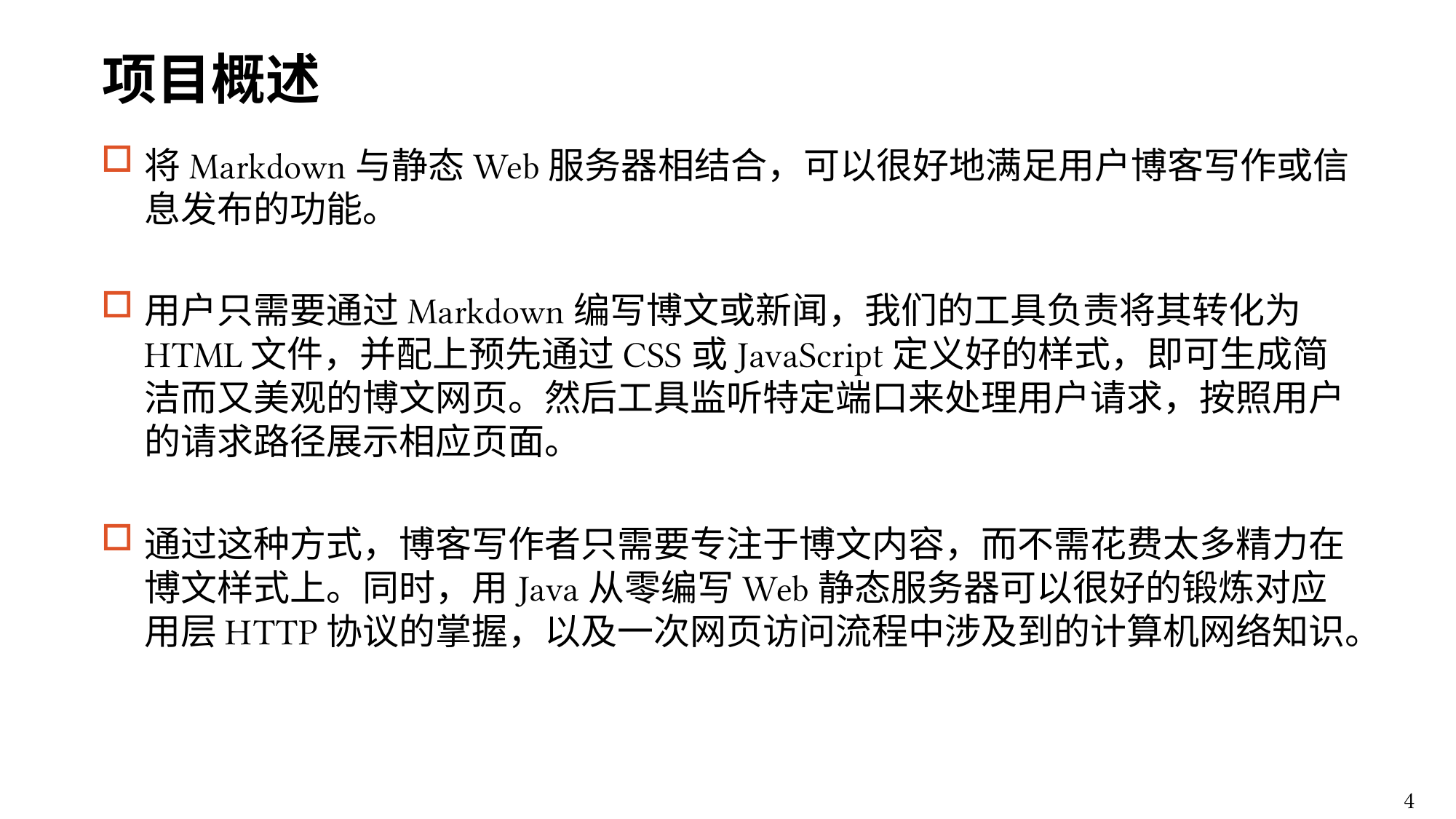

# 项目概述
将Markdown与静态Web服务器相结合，可以很好地满足用户博客写作或信息发布的功能。

用户只需要通过Markdown编写博文或新闻，我们的工具负责将其转化为HTML文件，并配上预先通过CSS或JavaScript定义好的样式，即可生成简洁而又美观的博文网页。然后工具监听特定端口来处理用户请求，按照用户的请求路径展示相应页面。

通过这种方式，博客写作者只需要专注于博文内容，而不需花费太多精力在博文样式上。同时，用Java从零编写Web静态服务器可以很好的锻炼对应用层HTTP协议的掌握，以及一次网页访问流程中涉及到的计算机网络知识。
4